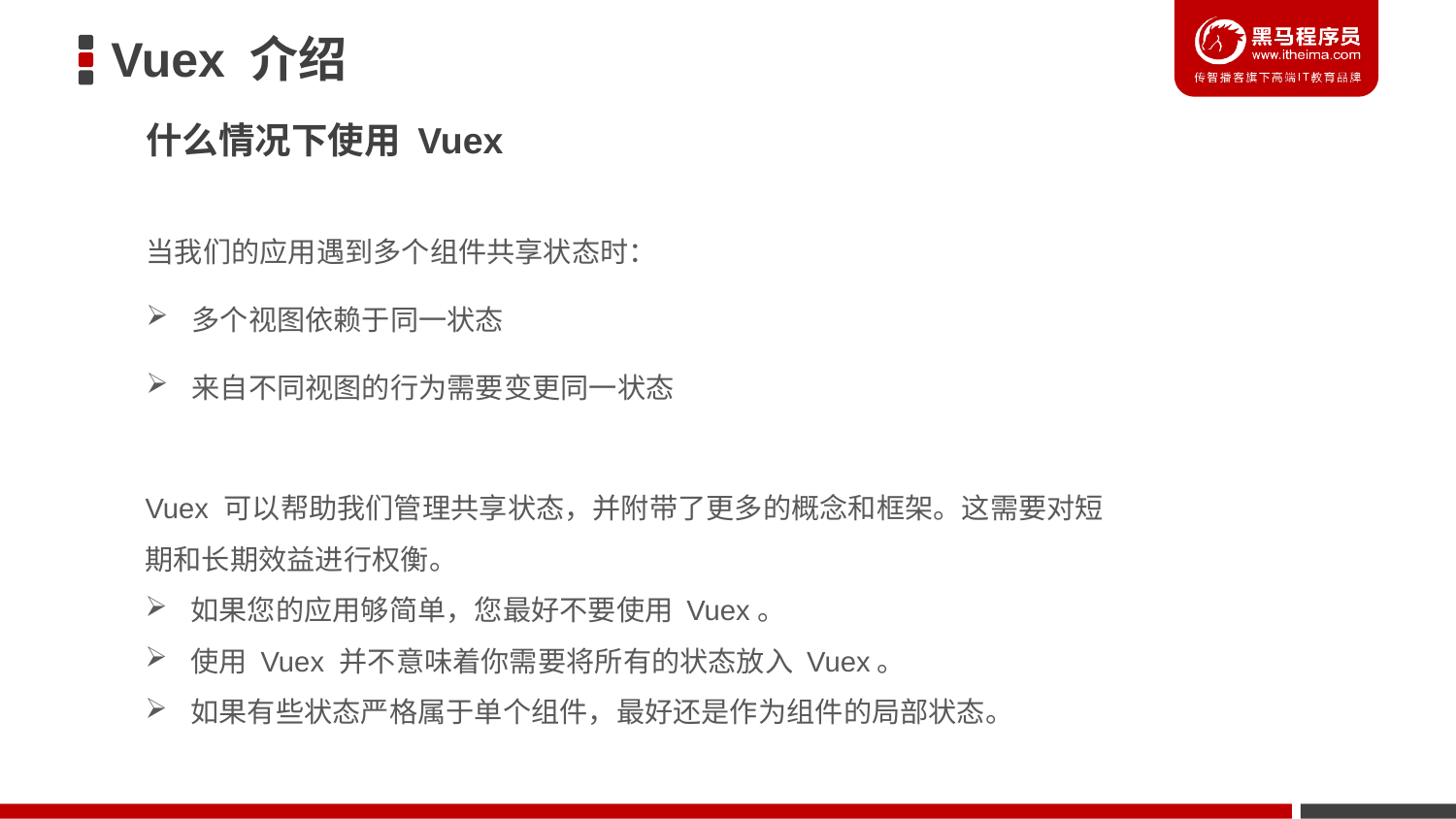

Vuex 介绍
什么情况下使用 Vuex
当我们的应用遇到多个组件共享状态时：
多个视图依赖于同一状态
来自不同视图的行为需要变更同一状态
Vuex 可以帮助我们管理共享状态，并附带了更多的概念和框架。这需要对短期和长期效益进行权衡。
如果您的应用够简单，您最好不要使用 Vuex。
使用 Vuex 并不意味着你需要将所有的状态放入 Vuex。
如果有些状态严格属于单个组件，最好还是作为组件的局部状态。